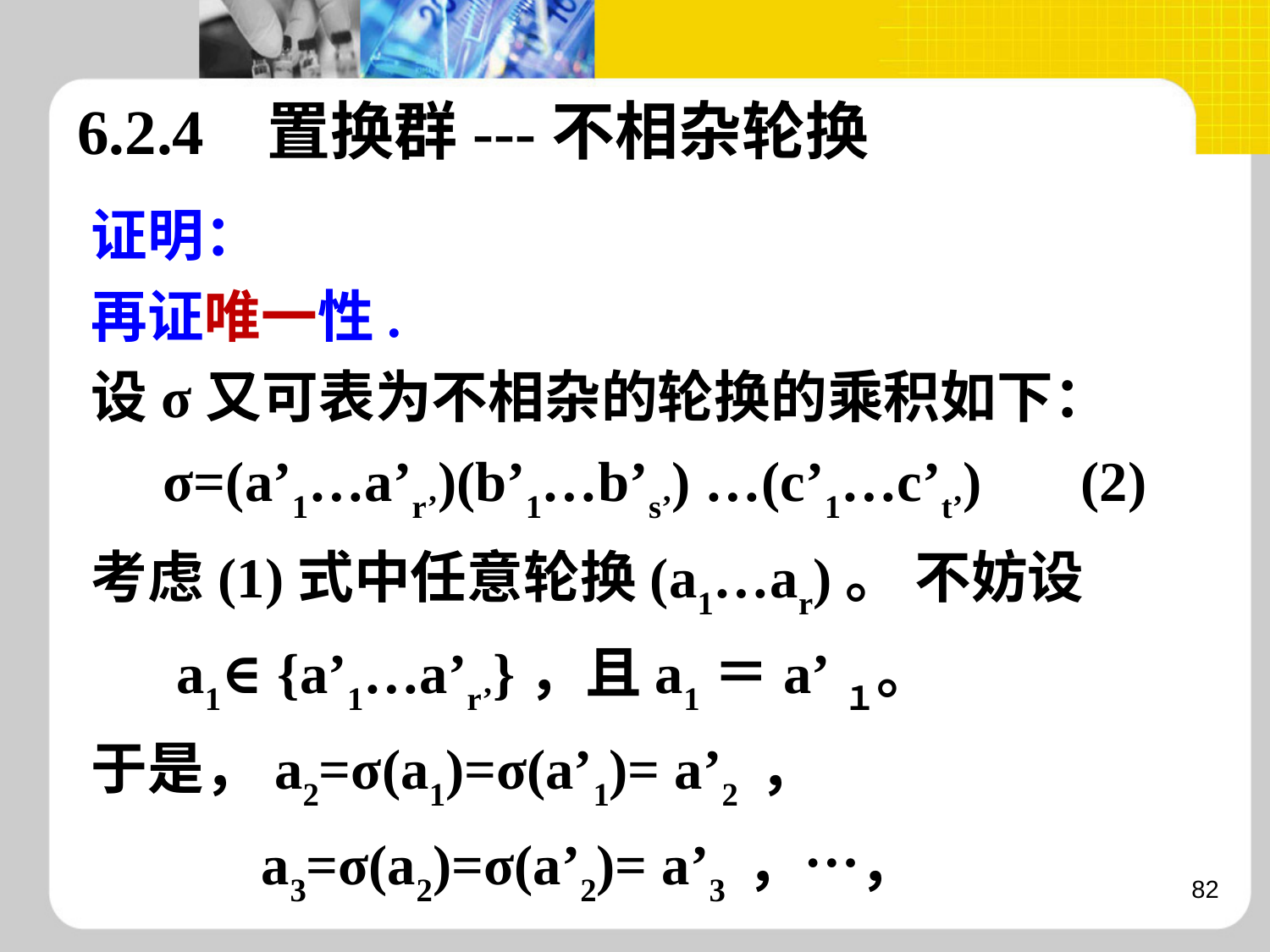

6.2.4   置换群---不相杂轮换
证明：
再证唯一性.
设σ又可表为不相杂的轮换的乘积如下：
σ=(a’1…a’r’)(b’1…b’s’) …(c’1…c’t’)       (2)
考虑(1)式中任意轮换(a1…ar)。 不妨设
      a1∈{a’1…a’r’}，且a1＝a’１。
于是，a2=σ(a1)=σ(a’1)= a’2 ，
            a3=σ(a2)=σ(a’2)= a’3 ，…，
82